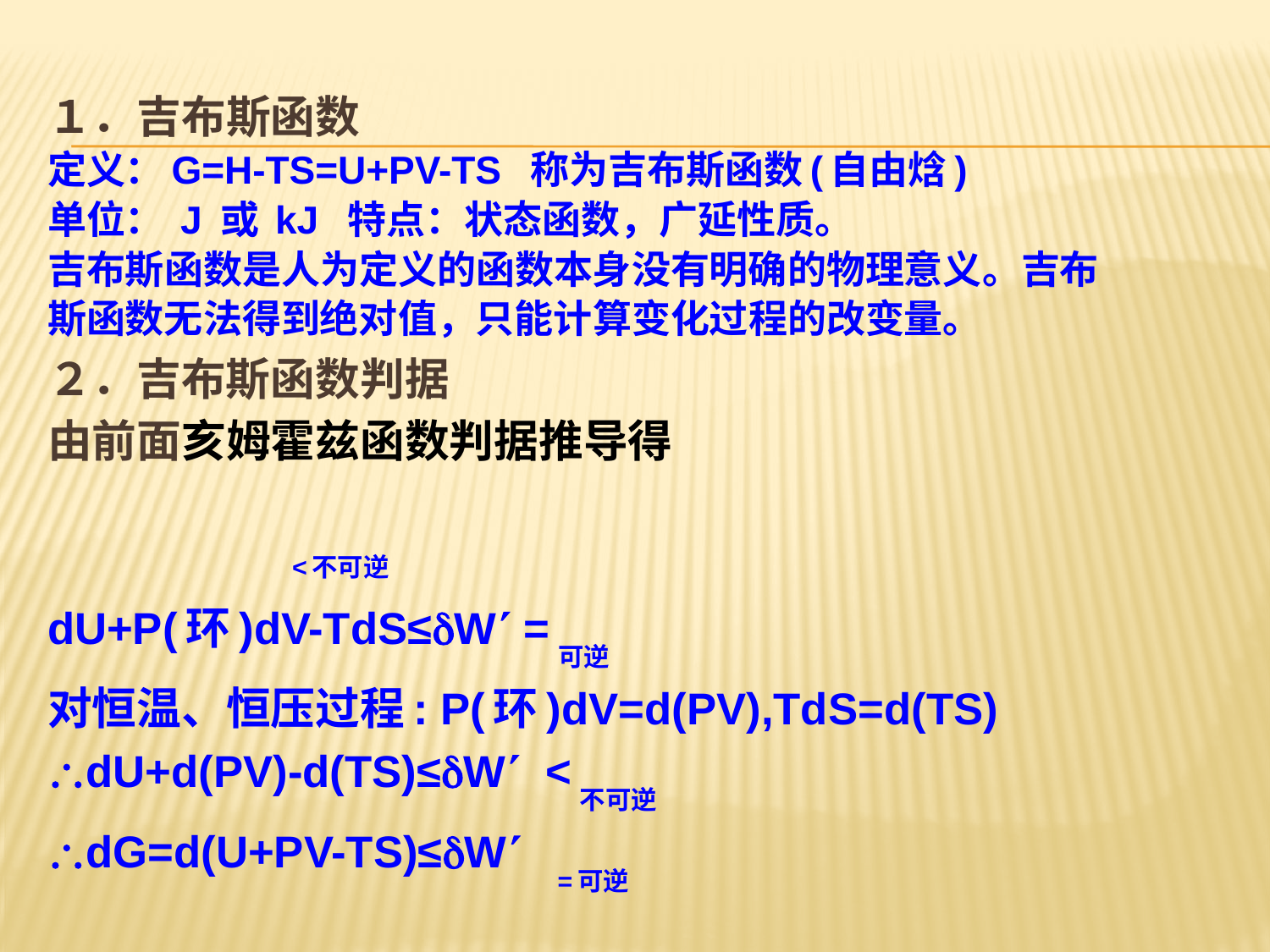

１．吉布斯函数
定义：G=H-TS=U+PV-TS  称为吉布斯函数(自由焓)
单位： J 或 kJ  特点：状态函数，广延性质。
吉布斯函数是人为定义的函数本身没有明确的物理意义。吉布
斯函数无法得到绝对值，只能计算变化过程的改变量。
２．吉布斯函数判据
由前面亥姆霍兹函数判据推导得

                                  <不可逆
dU+P(环)dV-TdS≤δW′ =可逆
对恒温、恒压过程: P(环)dV=d(PV),TdS=d(TS)
∴dU+d(PV)-d(TS)≤δW′  <不可逆
∴dG=d(U+PV-TS)≤δW′     =可逆